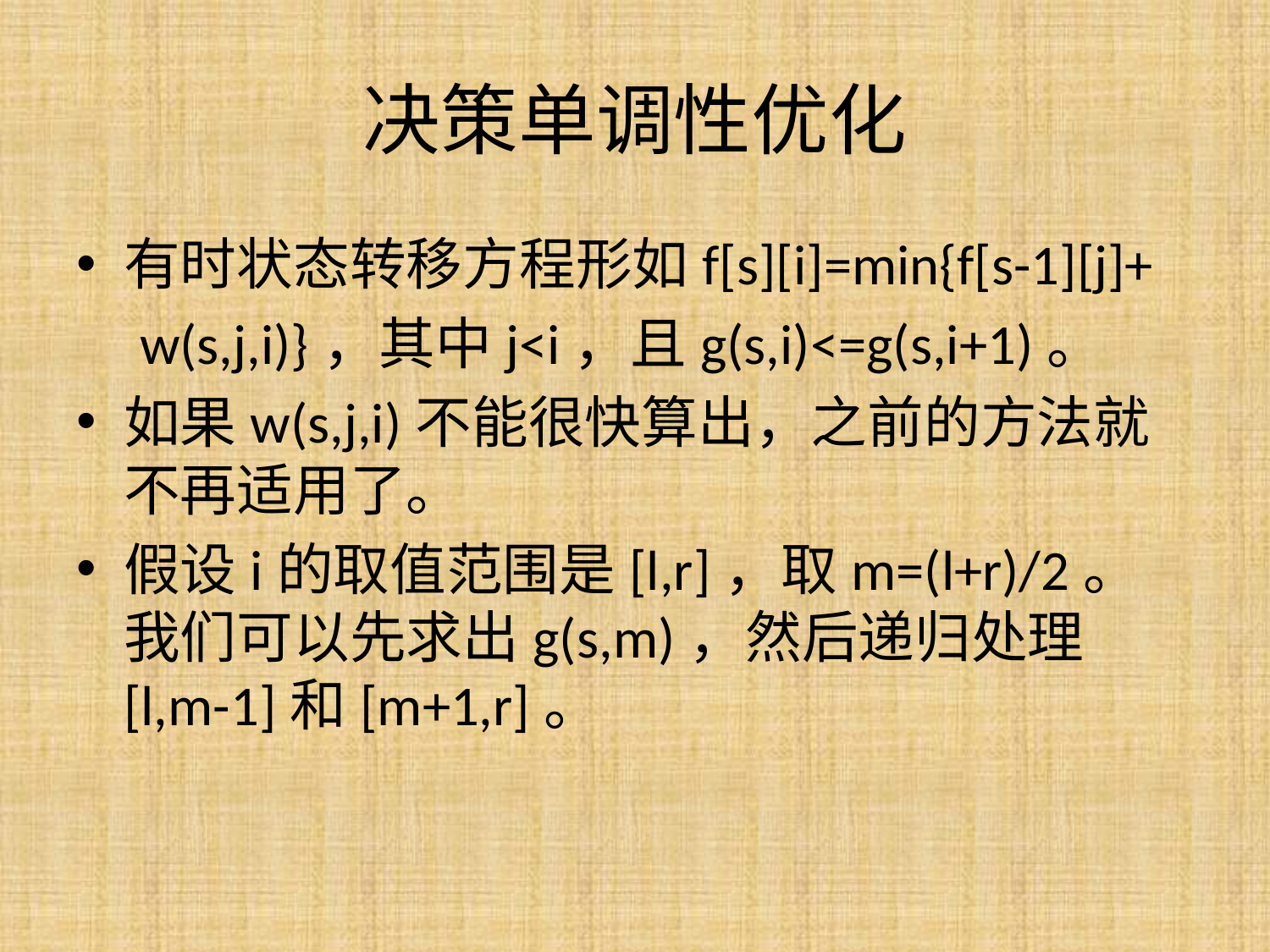

# 决策单调性优化
有时状态转移方程形如f[s][i]=min{f[s-1][j]+
     w(s,j,i)}，其中j<i，且g(s,i)<=g(s,i+1)。
如果w(s,j,i)不能很快算出，之前的方法就不再适用了。
假设i的取值范围是[l,r]，取m=(l+r)/2。我们可以先求出g(s,m)，然后递归处理[l,m-1]和[m+1,r]。